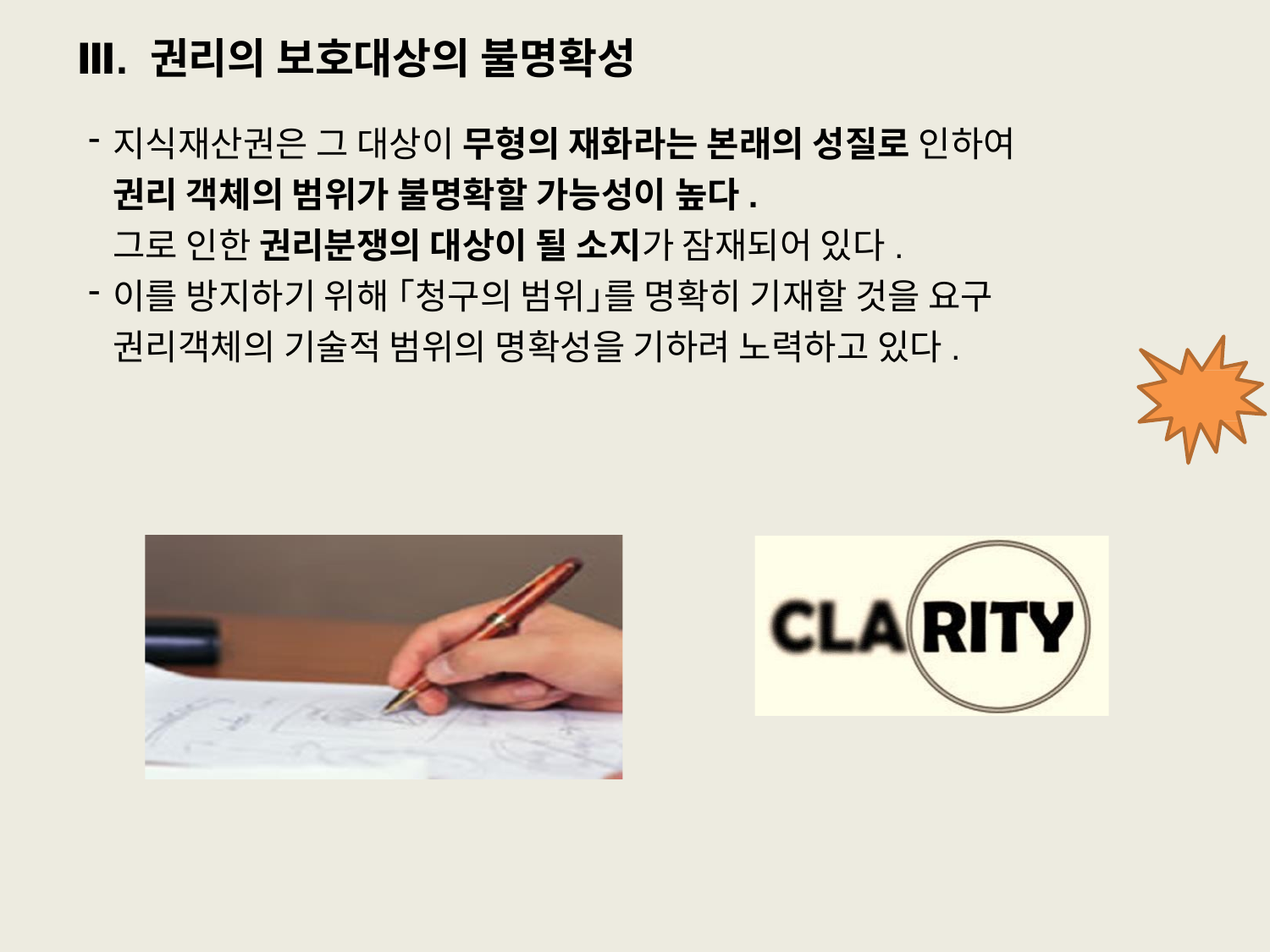

# Ⅲ. 권리의 보호대상의 불명확성
지식재산권은 그 대상이 무형의 재화라는 본래의 성질로 인하여
권리 객체의 범위가 불명확할 가능성이 높다.
그로 인한 권리분쟁의 대상이 될 소지가 잠재되어 있다.
이를 방지하기 위해 ｢청구의 범위｣를 명확히 기재할 것을 요구  권리객체의 기술적 범위의 명확성을 기하려 노력하고 있다.